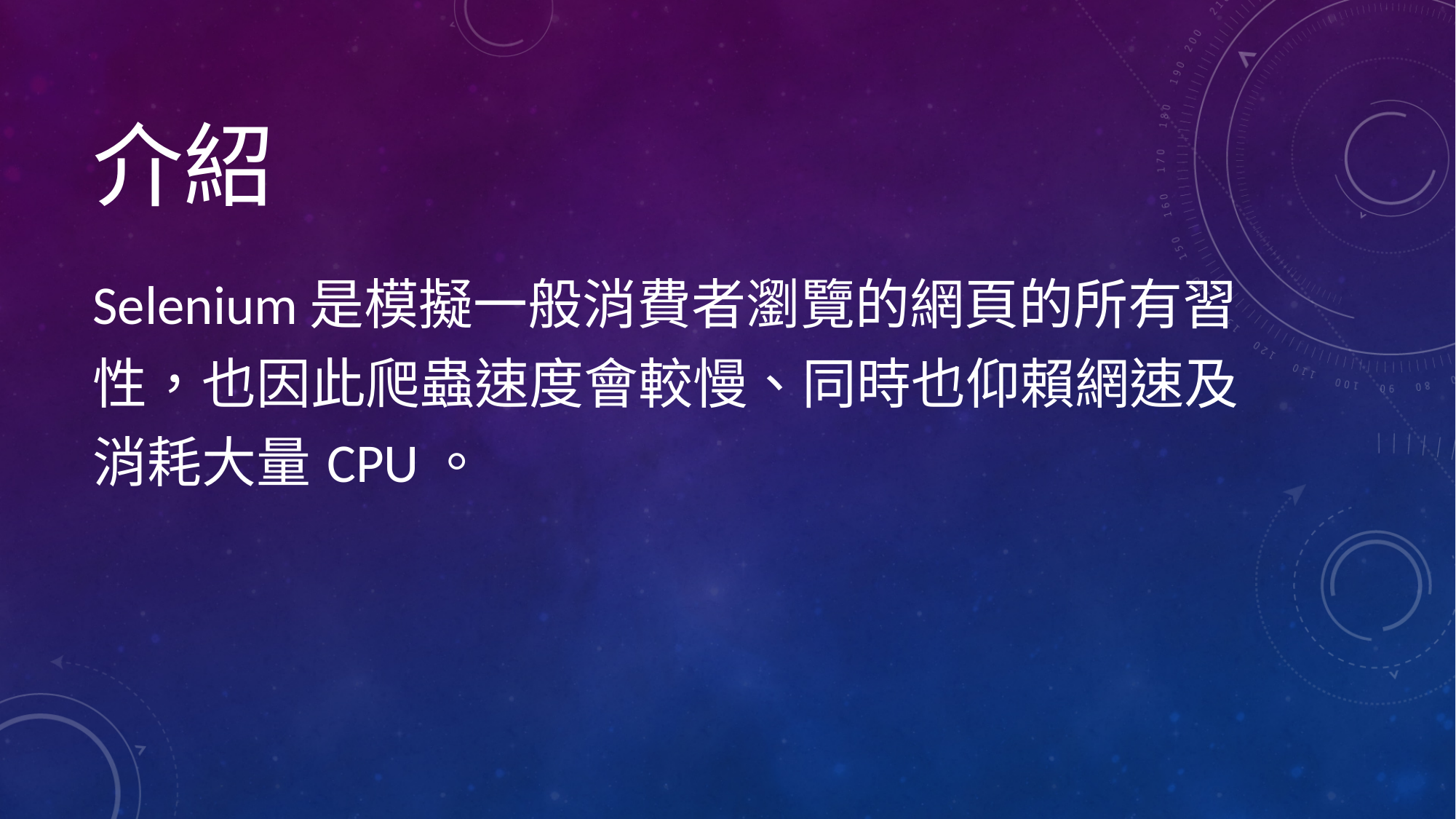

# 介紹
Selenium是模擬一般消費者瀏覽的網頁的所有習性，也因此爬蟲速度會較慢、同時也仰賴網速及消耗大量CPU。